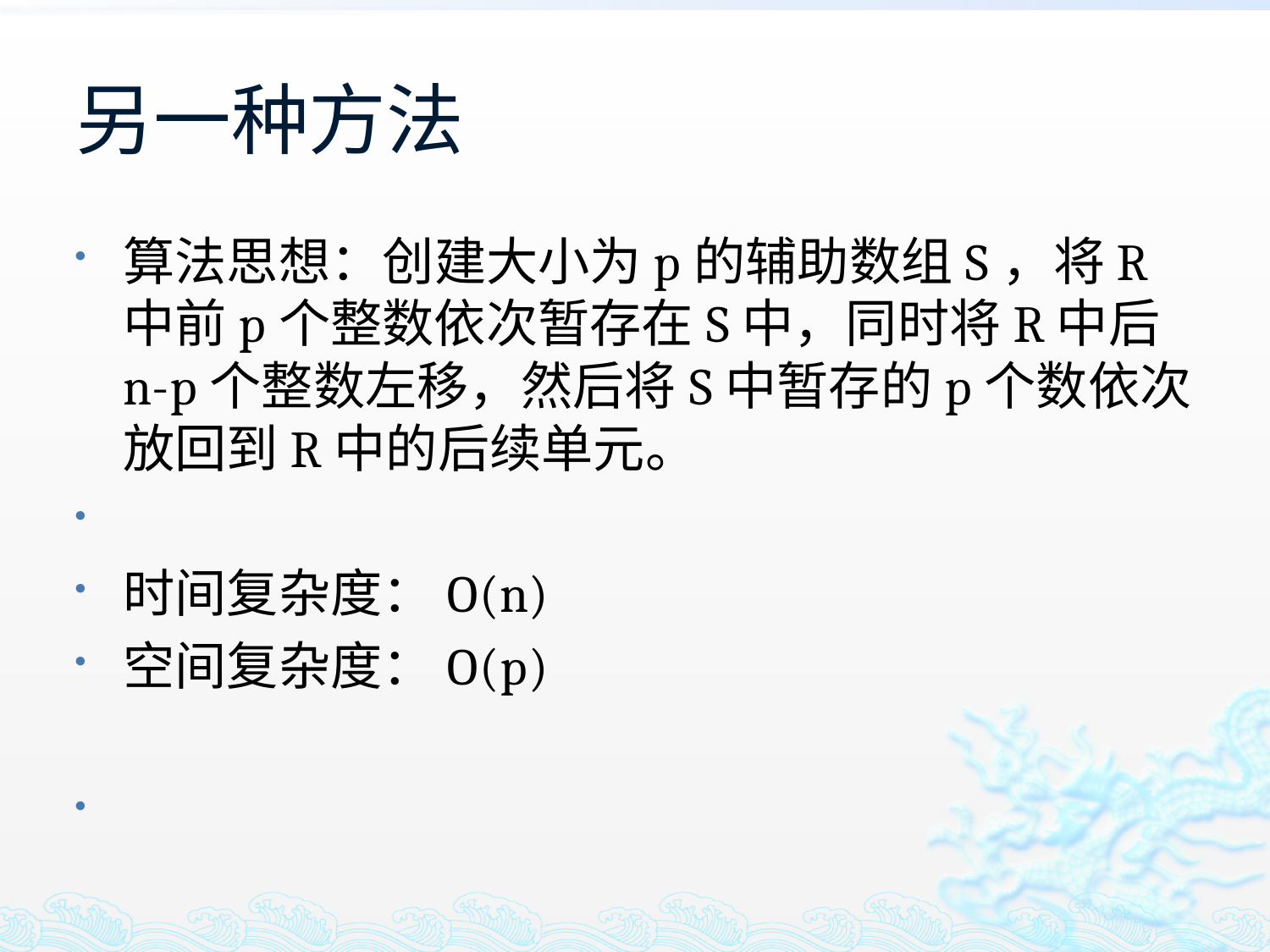

# 另一种方法
算法思想：创建大小为p的辅助数组S，将R中前p个整数依次暂存在S中，同时将R中后n-p个整数左移，然后将S中暂存的p个数依次放回到R中的后续单元。

时间复杂度：O(n)
空间复杂度：O(p)